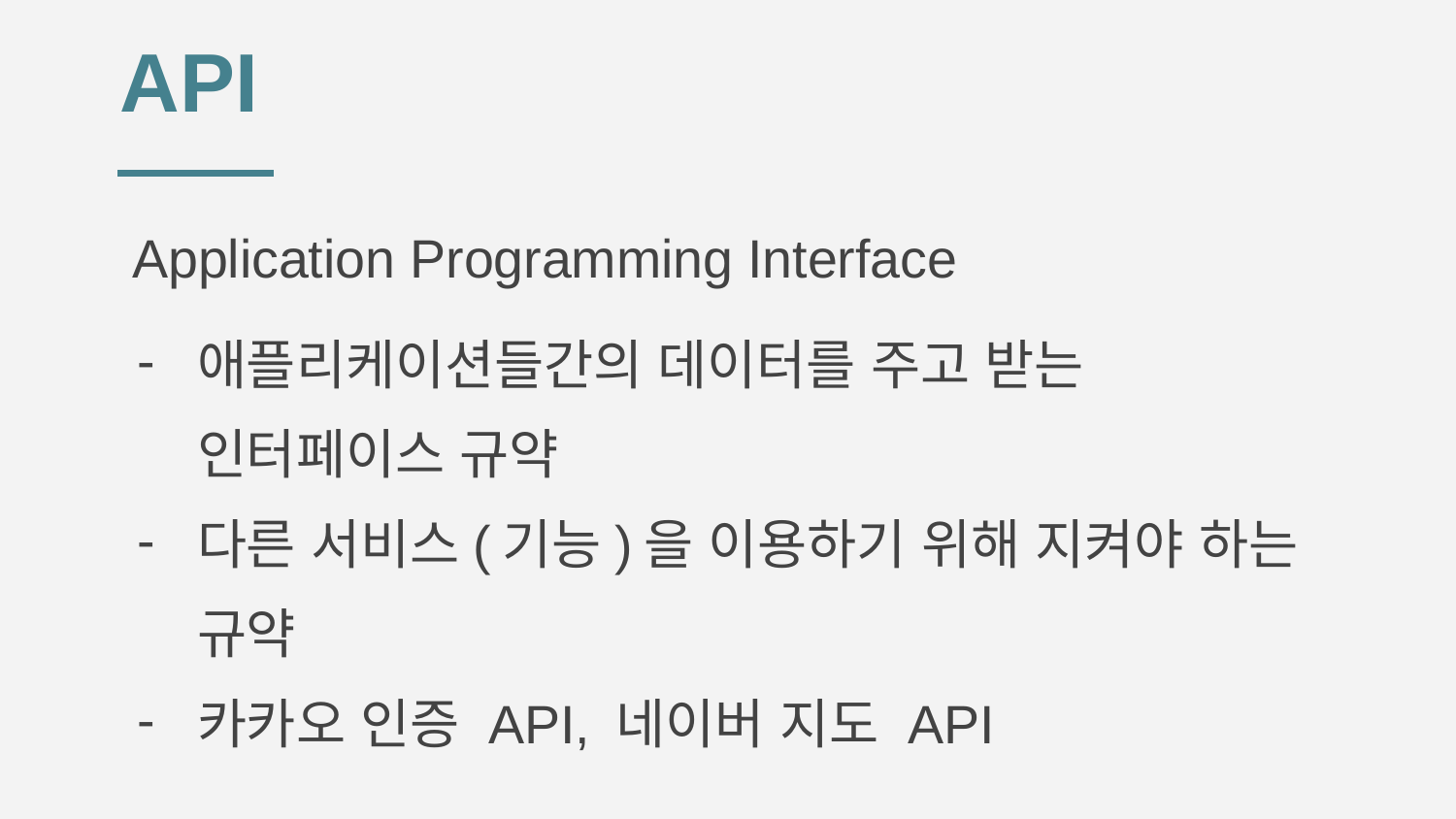

# API
Application Programming Interface
애플리케이션들간의 데이터를 주고 받는 인터페이스 규약
다른 서비스(기능)을 이용하기 위해 지켜야 하는 규약
카카오 인증 API, 네이버 지도 API